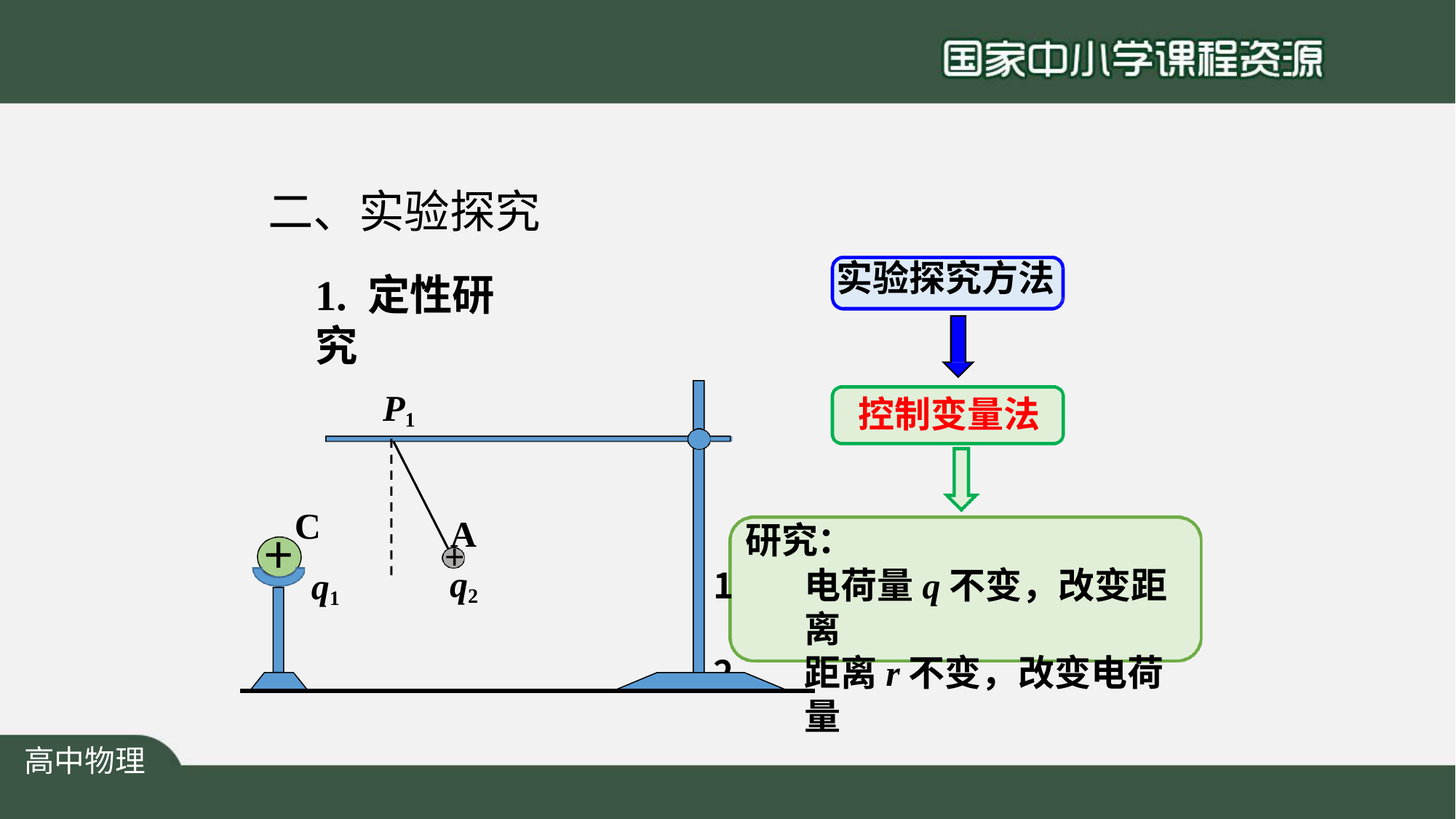

# 二、实验探究
实验探究方法

1. 定性研究

P1

控制变量法

C
q1

A
研究：
电荷量q不变，改变距离
距离r不变，改变电荷量
+

+

q2

高中物理